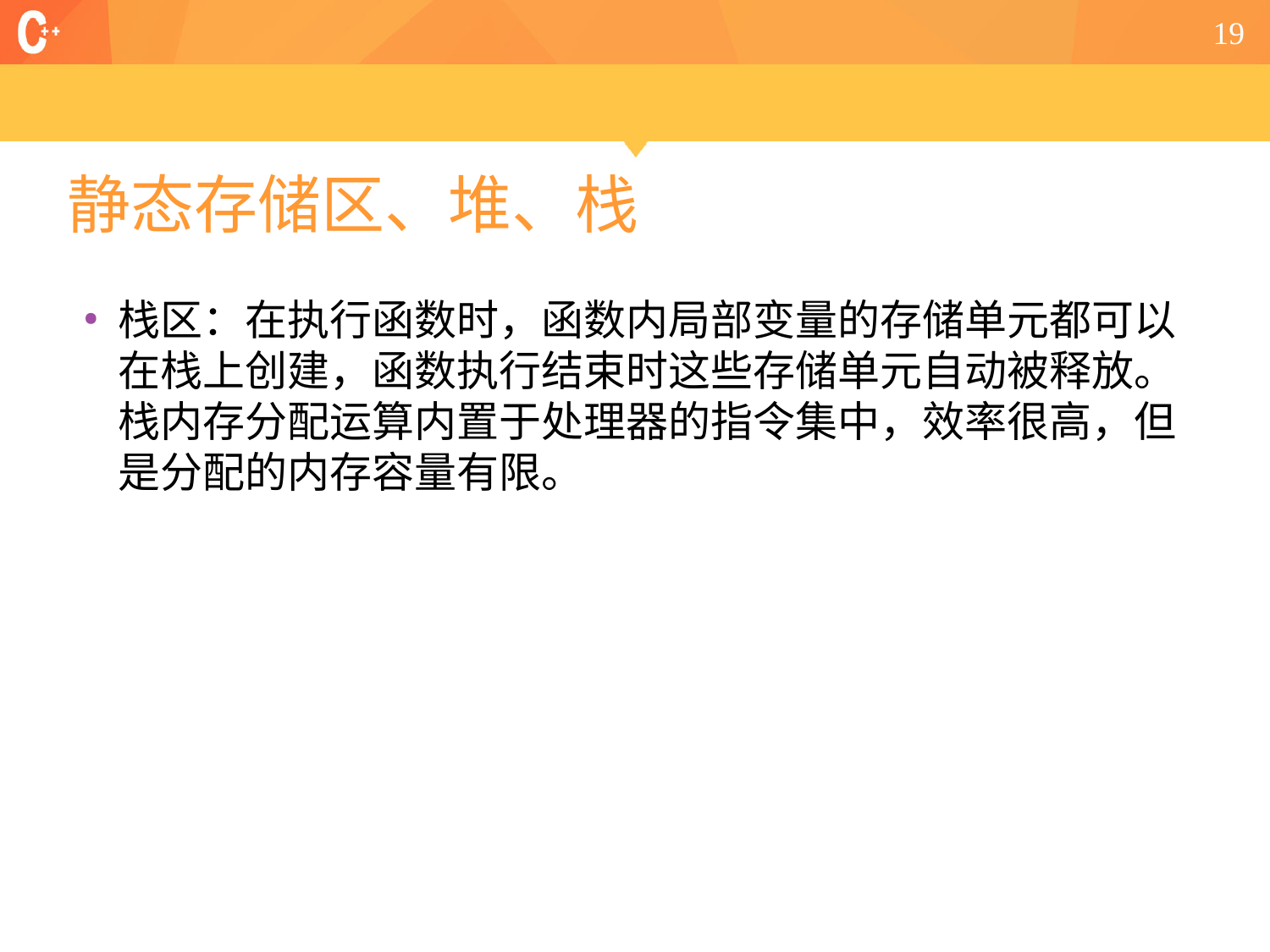

19
# 静态存储区、堆、栈
栈区：在执行函数时，函数内局部变量的存储单元都可以在栈上创建，函数执行结束时这些存储单元自动被释放。栈内存分配运算内置于处理器的指令集中，效率很高，但是分配的内存容量有限。